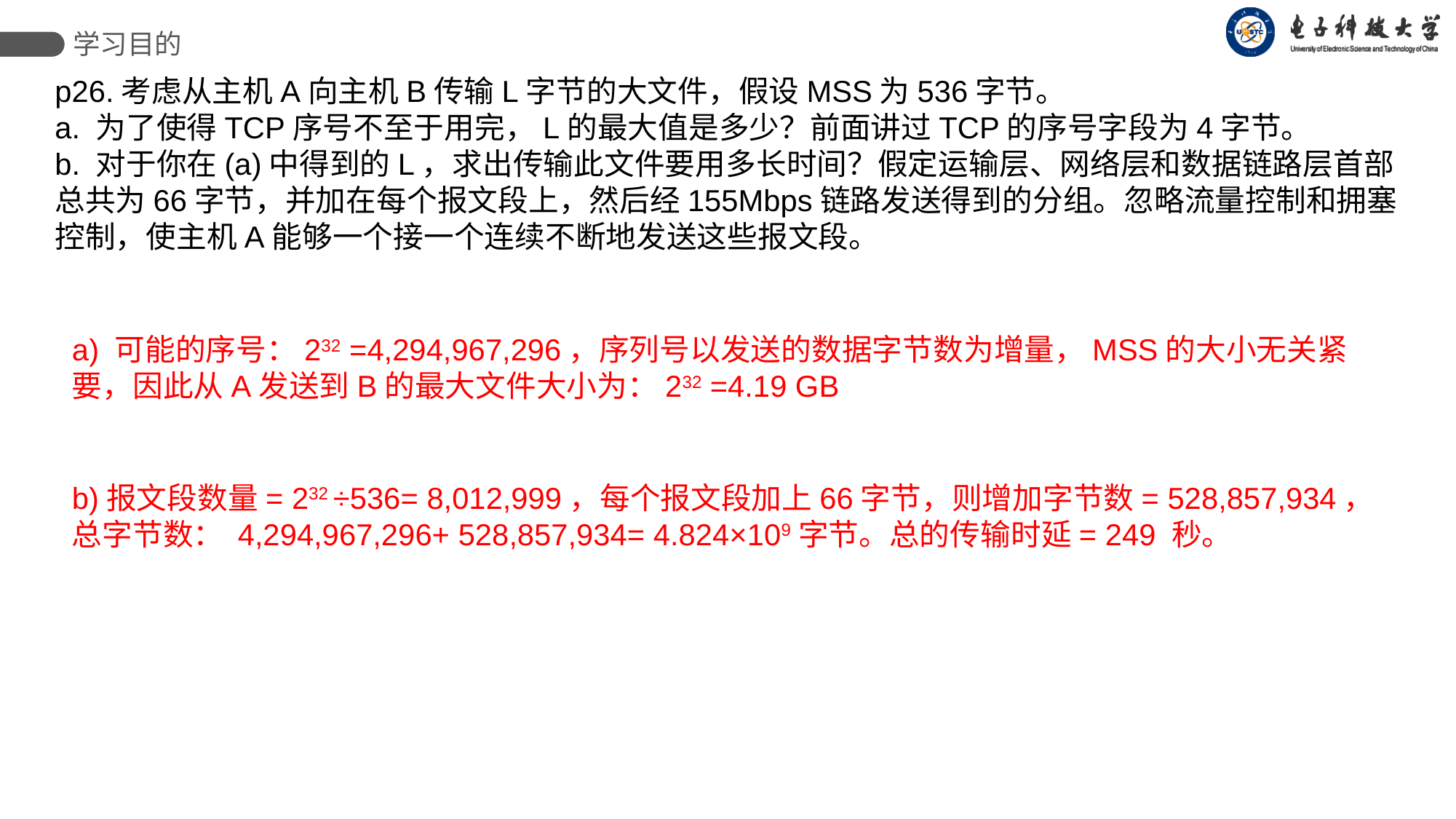

学习目的
p26.考虑从主机A向主机B传输L字节的大文件，假设MSS为536字节。
a. 为了使得TCP序号不至于用完，L的最大值是多少？前面讲过TCP的序号字段为4字节。
b. 对于你在(a)中得到的L，求出传输此文件要用多长时间？假定运输层、网络层和数据链路层首部总共为66字节，并加在每个报文段上，然后经155Mbps链路发送得到的分组。忽略流量控制和拥塞控制，使主机A能够一个接一个连续不断地发送这些报文段。
a) 可能的序号：232 =4,294,967,296，序列号以发送的数据字节数为增量，MSS的大小无关紧要，因此从A发送到B的最大文件大小为：232 =4.19 GB
b)报文段数量= 232 ÷536= 8,012,999，每个报文段加上66字节，则增加字节数= 528,857,934，总字节数： 4,294,967,296+ 528,857,934= 4.824×109字节。总的传输时延= 249 秒。